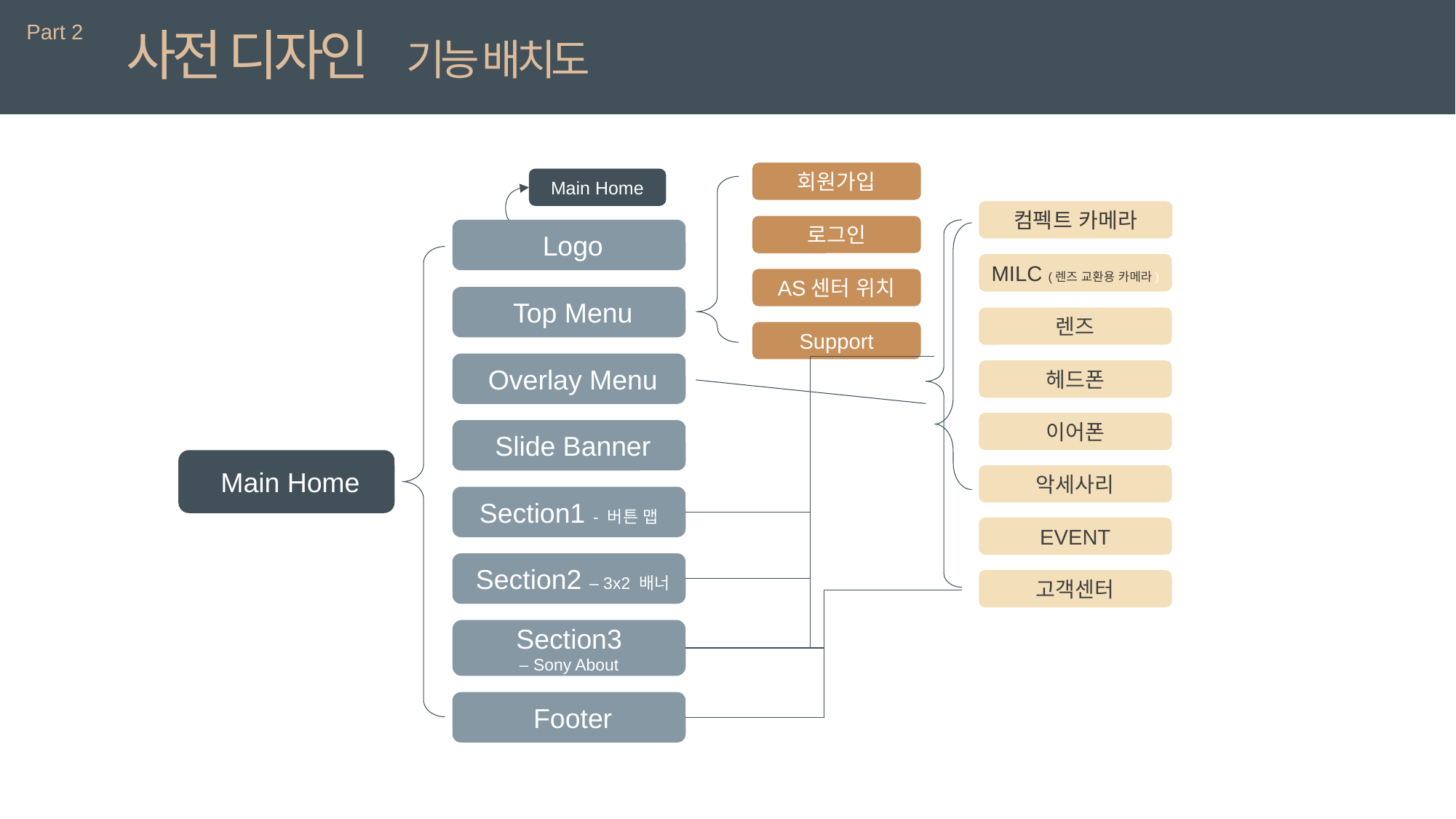

Part 2
사전 디자인   기능 배치도
회원가입
Main Home

컴펙트 카메라
로그인
 Logo

MILC (렌즈 교환용 카메라)
AS센터 위치
 Top Menu
렌즈
Support
 Overlay Menu
헤드폰
이어폰
 Slide Banner
 Main Home
악세사리
Section1 - 버튼 맵
EVENT
 Section2 – 3x2 배너
고객센터
 Section3
– Sony About
 Footer